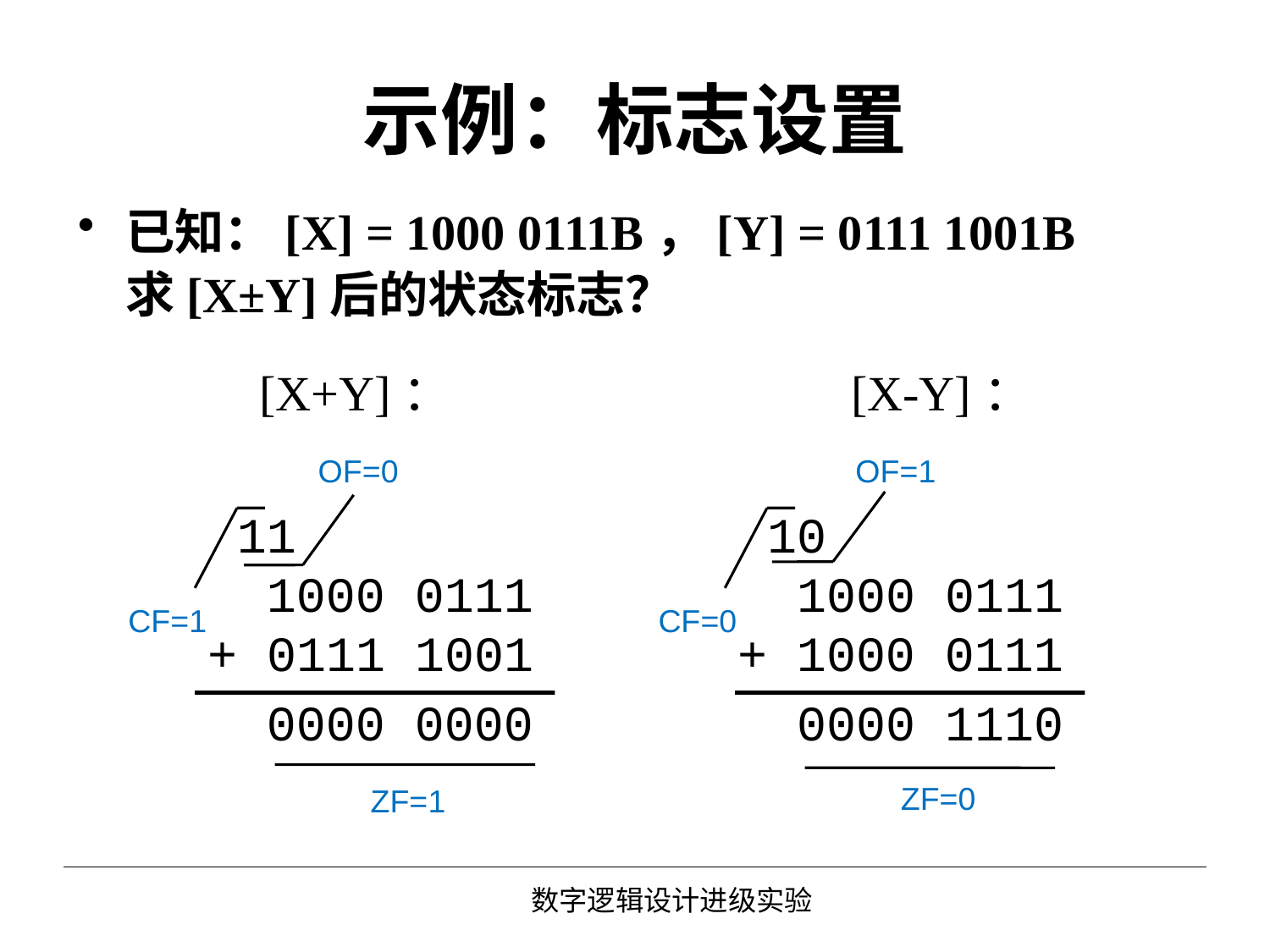

# 示例：标志设置
已知：[X] = 1000 0111B，[Y] = 0111 1001B
	求[X±Y]后的状态标志？
[X+Y]：
[X-Y]：
OF=0

CF=1

ZF=1
OF=1

 10
  1000 0111
+ 1000 0111
  0000 1110

CF=0

ZF=0
 11
  1000 0111
+ 0111 1001
  0000 0000

数字逻辑设计进级实验
6